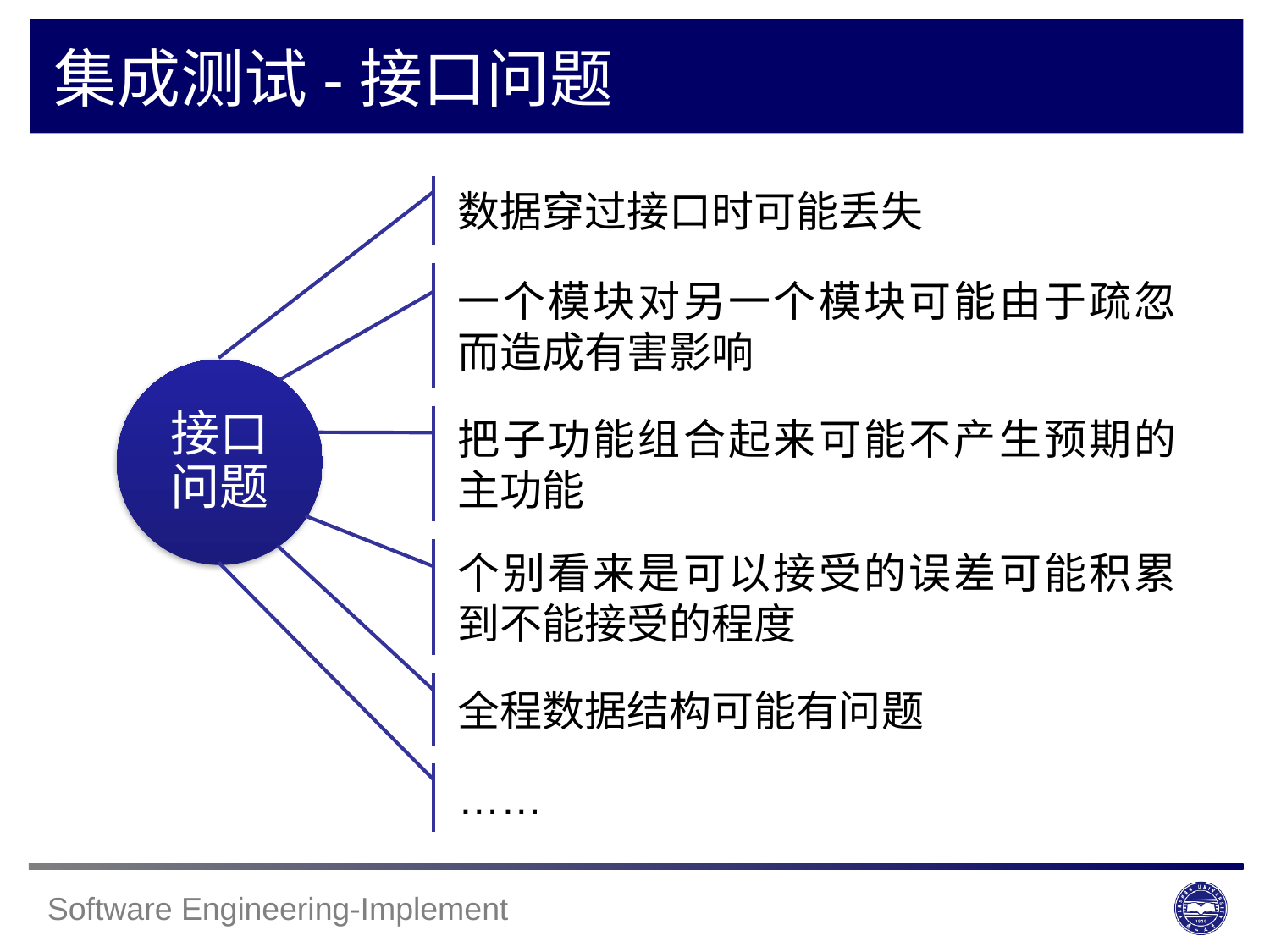

集成测试-接口问题
数据穿过接口时可能丢失
一个模块对另一个模块可能由于疏忽而造成有害影响

接口问题
把子功能组合起来可能不产生预期的主功能
个别看来是可以接受的误差可能积累到不能接受的程度
全程数据结构可能有问题
……